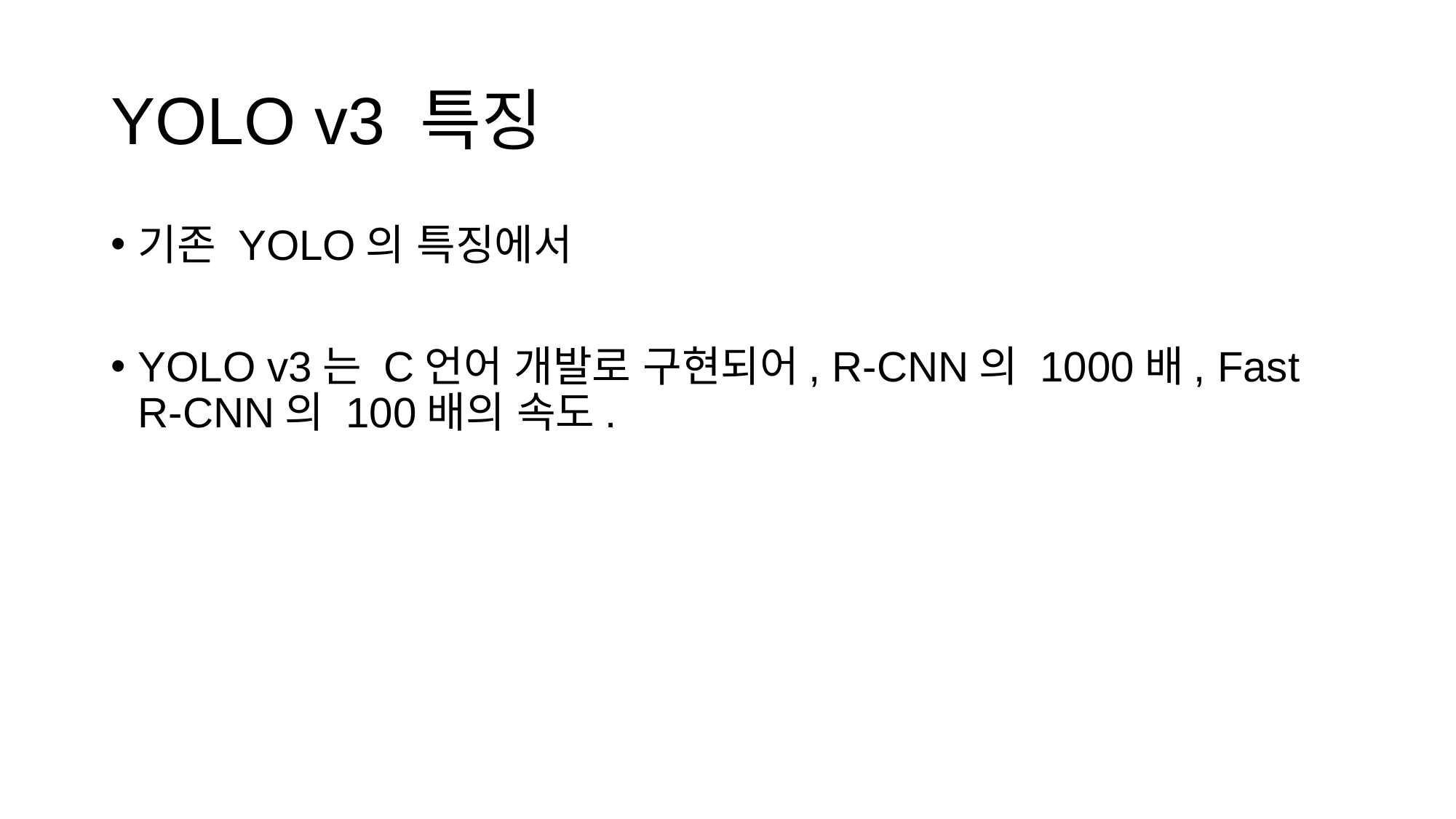

# YOLO v3 특징
기존 YOLO의 특징에서

YOLO v3는 C언어 개발로 구현되어, R-CNN의 1000배, Fast R-CNN의 100배의 속도.